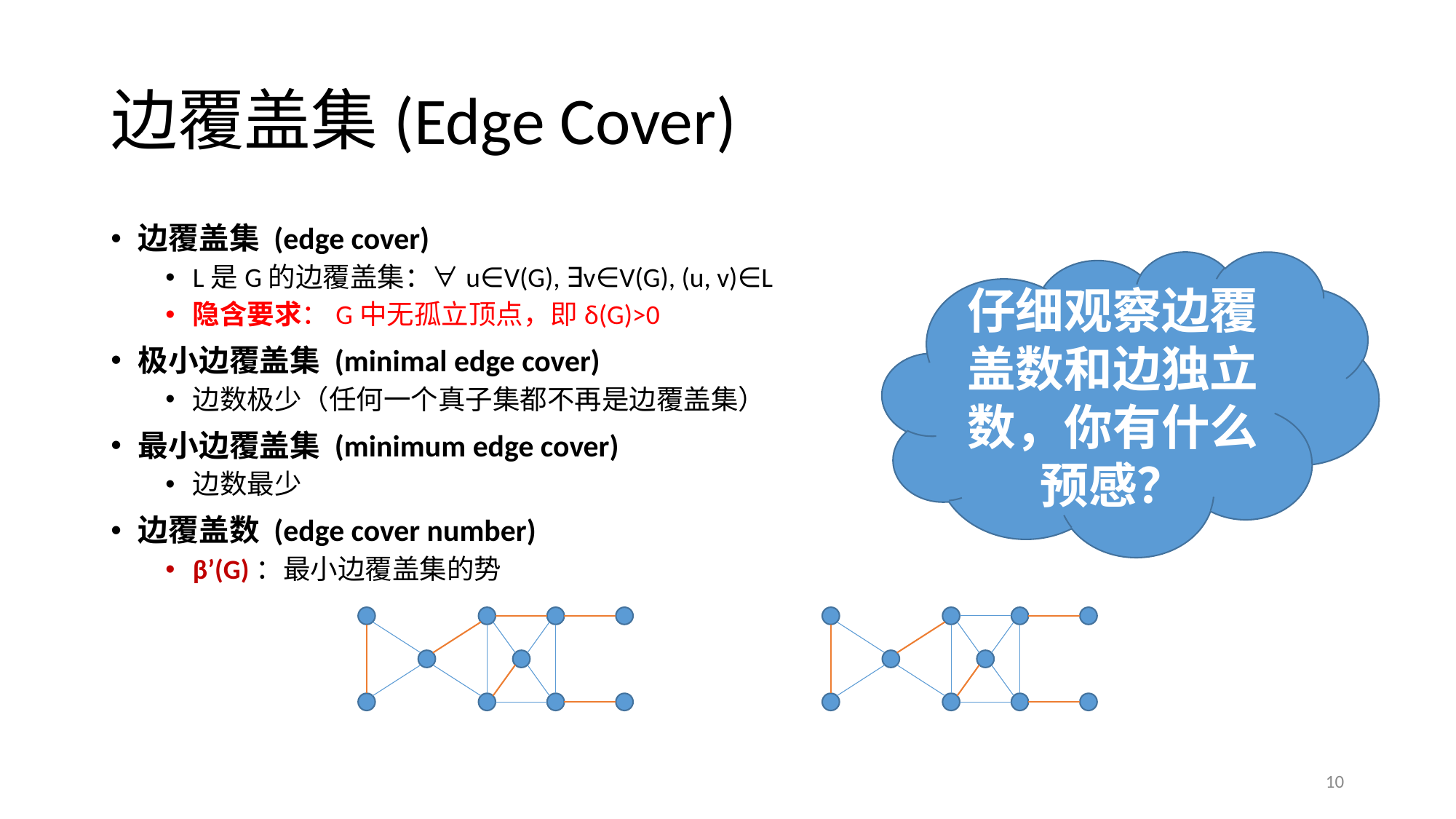

# 边覆盖集(Edge Cover)
边覆盖集 (edge cover)
L是G的边覆盖集：∀u∈V(G), ∃v∈V(G), (u, v)∈L
隐含要求：G中无孤立顶点，即δ(G)>0
极小边覆盖集 (minimal edge cover)
边数极少（任何一个真子集都不再是边覆盖集）
最小边覆盖集 (minimum edge cover)
边数最少
边覆盖数 (edge cover number)
β’(G)：最小边覆盖集的势
仔细观察边覆盖数和边独立数，你有什么预感？

10